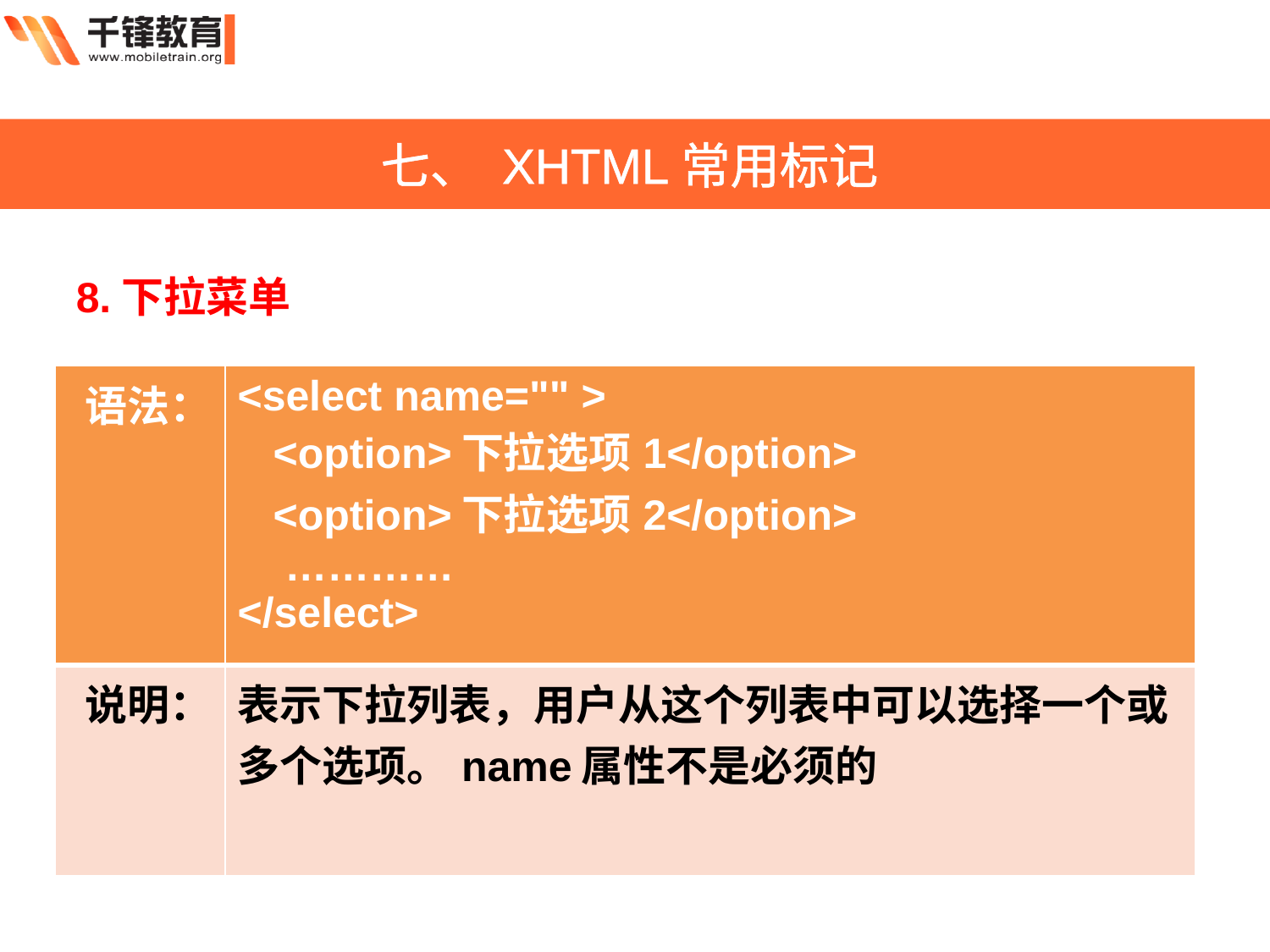

七、 XHTML常用标记
8.下拉菜单
| 语法： | <select name="" > <option>下拉选项1</option> <option>下拉选项2</option> ………… </select> |
| --- | --- |
| 说明： | 表示下拉列表，用户从这个列表中可以选择一个或多个选项。name属性不是必须的 |